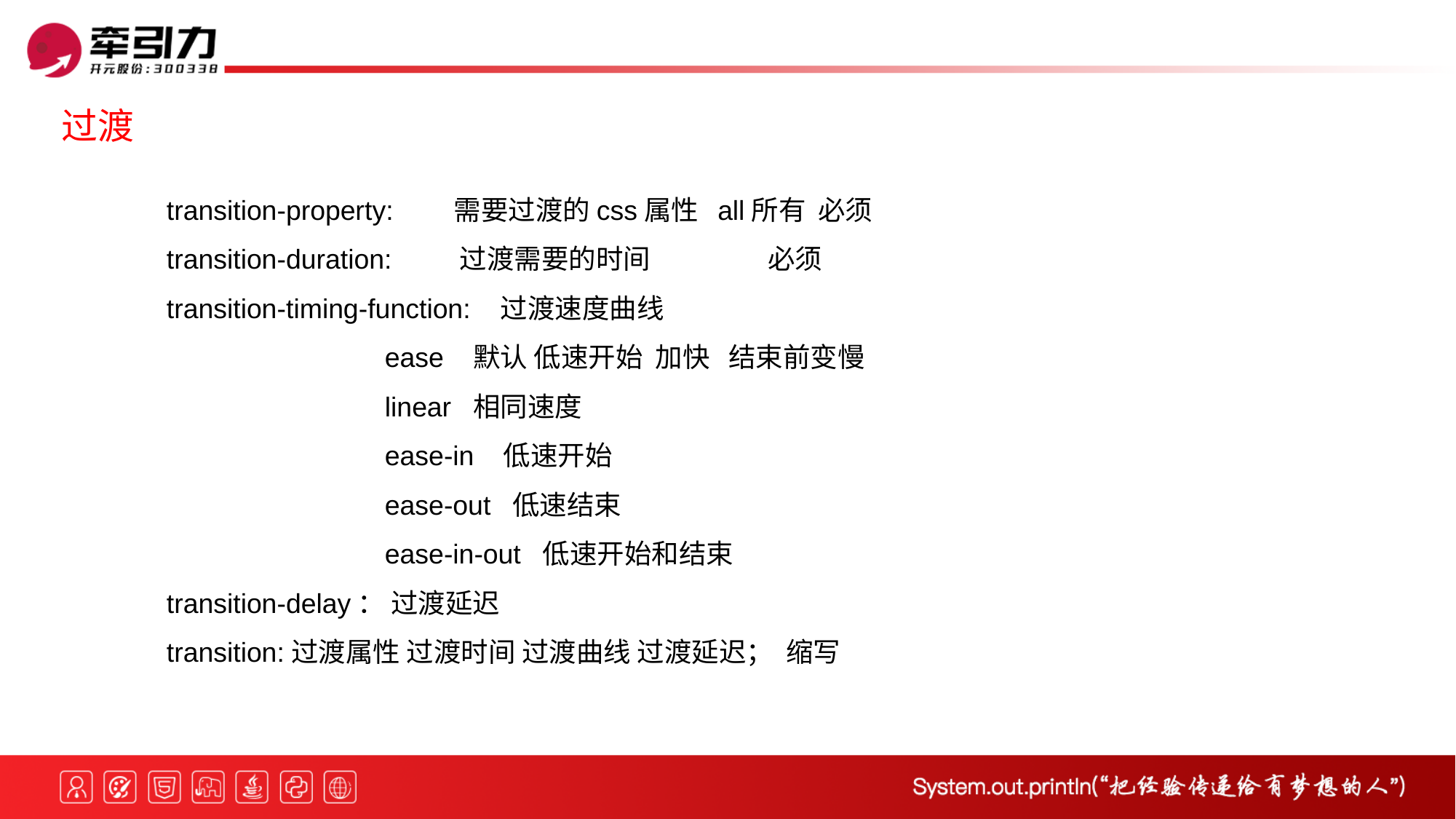

过渡
transition-property:       需要过渡的css属性  all所有  必须
transition-duration:        过渡需要的时间                   必须
transition-timing-function:   过渡速度曲线
		ease   默认 低速开始  加快   结束前变慢
		linear  相同速度
		ease-in   低速开始
		ease-out  低速结束
		ease-in-out  低速开始和结束
transition-delay： 过渡延迟
transition:过渡属性 过渡时间 过渡曲线 过渡延迟；  缩写